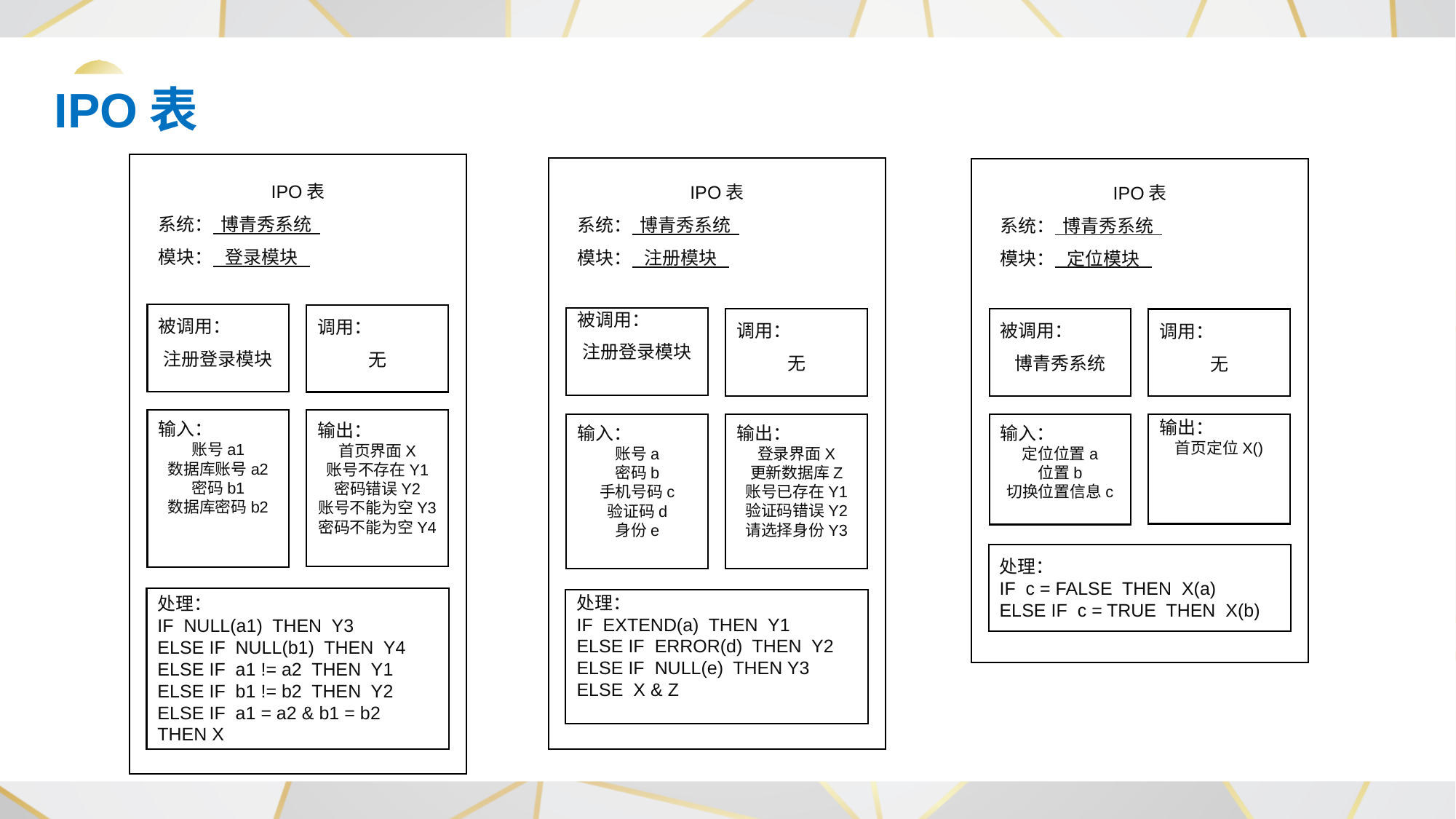

IPO表
IPO表
系统：  博青秀系统
模块：   登录模块

被调用：
注册登录模块

调用：
无

输入：
账号a1
数据库账号a2
密码b1
数据库密码b2

输出：
首页界面X
账号不存在Y1
密码错误Y2
账号不能为空Y3
密码不能为空Y4

处理：
IF  NULL(a1)  THEN  Y3
ELSE IF  NULL(b1)  THEN  Y4
ELSE IF  a1 != a2  THEN  Y1
ELSE IF  b1 != b2  THEN  Y2
ELSE IF  a1 = a2 & b1 = b2  THEN X

IPO表
系统：  博青秀系统
模块：   注册模块

被调用：
注册登录模块

调用：
无

输入：
账号a
密码b
手机号码c
验证码d
身份e

输出：
登录界面X
更新数据库Z
账号已存在Y1
验证码错误Y2
请选择身份Y3

处理：
IF  EXTEND(a)  THEN  Y1
ELSE IF  ERROR(d)  THEN  Y2
ELSE IF  NULL(e)  THEN Y3
ELSE  X & Z

IPO表
系统：  博青秀系统
模块：   定位模块

被调用：
博青秀系统

调用：
无

输入：
定位位置a
位置b
切换位置信息c

输出：
首页定位X()

处理：
IF  c = FALSE  THEN  X(a)
ELSE IF  c = TRUE  THEN  X(b)